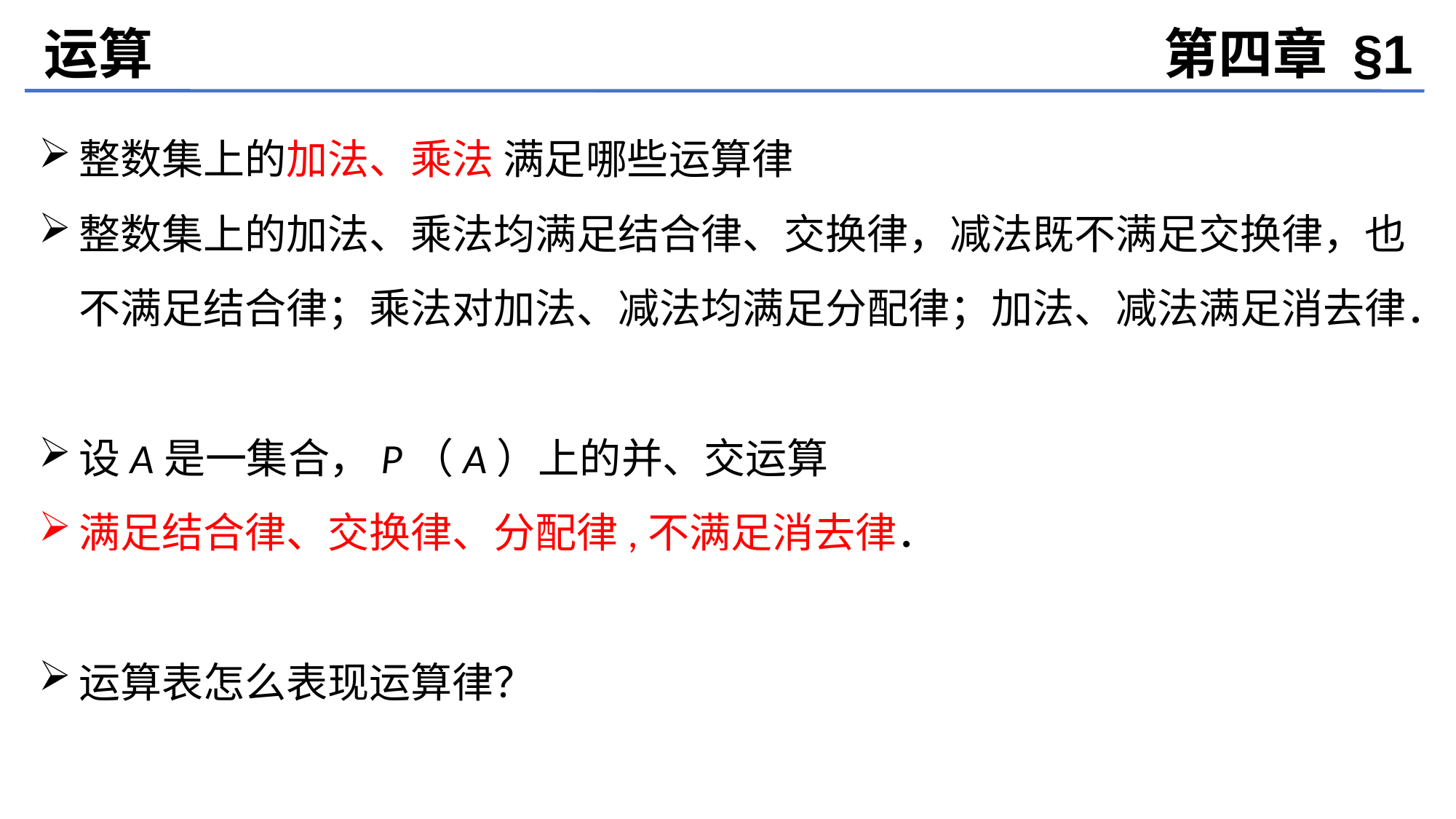

运算
第四章 §1
整数集上的加法、乘法 满足哪些运算律
整数集上的加法、乘法均满足结合律、交换律，减法既不满足交换律，也不满足结合律；乘法对加法、减法均满足分配律；加法、减法满足消去律．

设A是一集合，P（A）上的并、交运算
满足结合律、交换律、分配律,不满足消去律．

运算表怎么表现运算律？